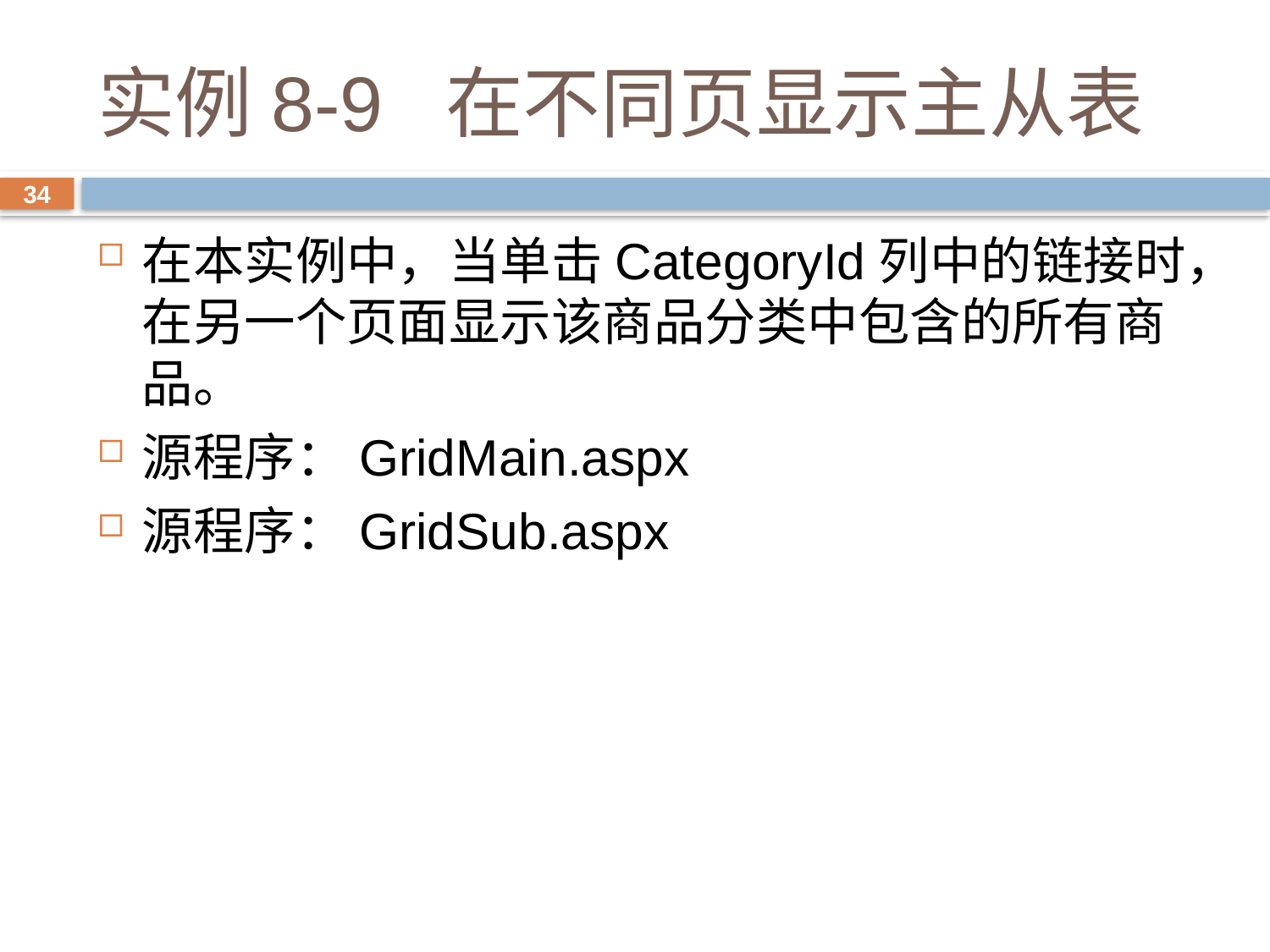

# 实例8-9  在不同页显示主从表
34
在本实例中，当单击CategoryId列中的链接时，在另一个页面显示该商品分类中包含的所有商品。
源程序：GridMain.aspx
源程序：GridSub.aspx